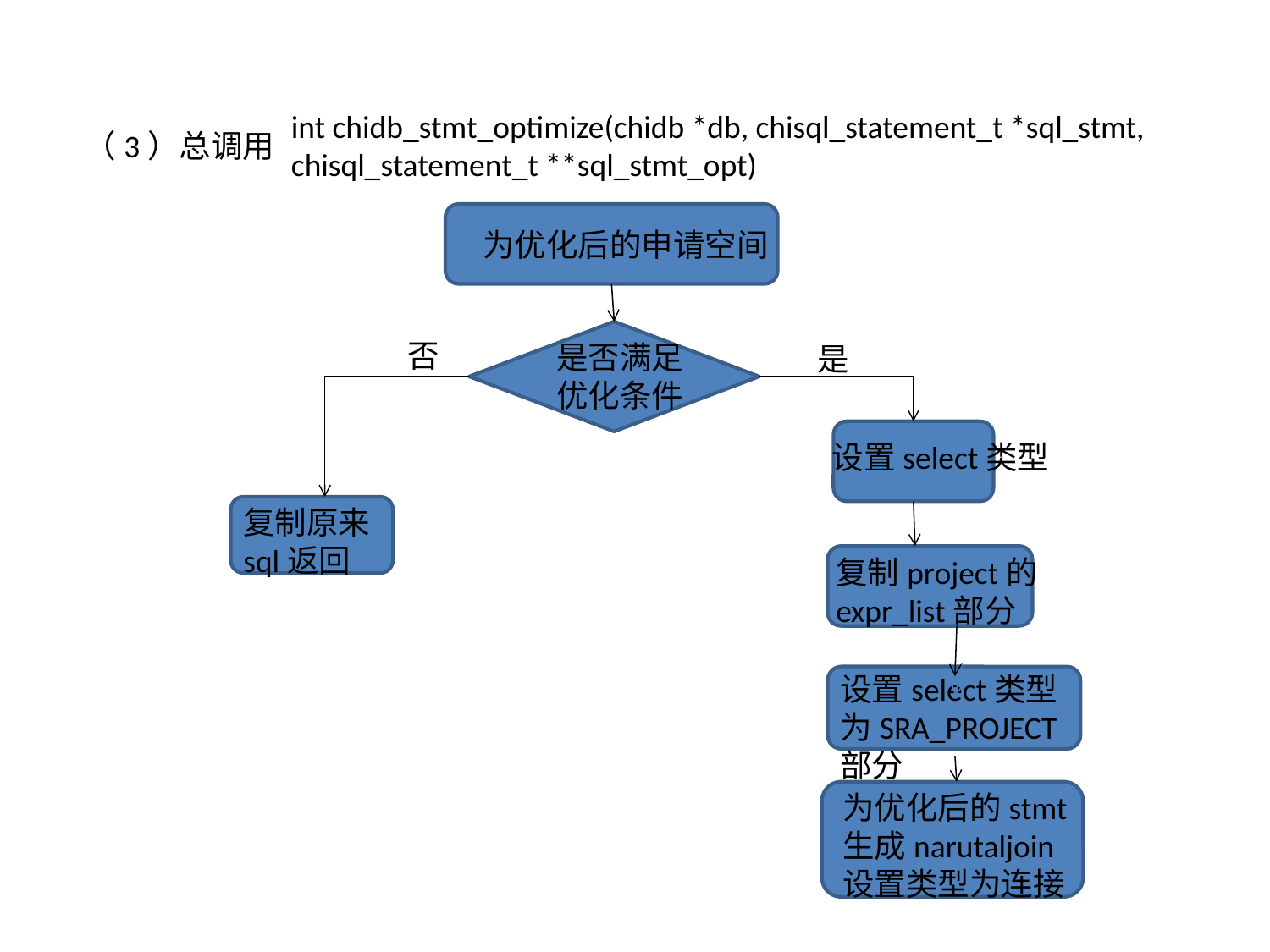

int chidb_stmt_optimize(chidb *db, chisql_statement_t *sql_stmt, chisql_statement_t **sql_stmt_opt)
（3）总调用

为优化后的申请空间

否
是否满足优化条件
是

设置select类型

复制原来sql返回
复制project的expr_list部分

设置select类型为SRA_PROJECT部分

为优化后的stmt生成narutaljoin 设置类型为连接